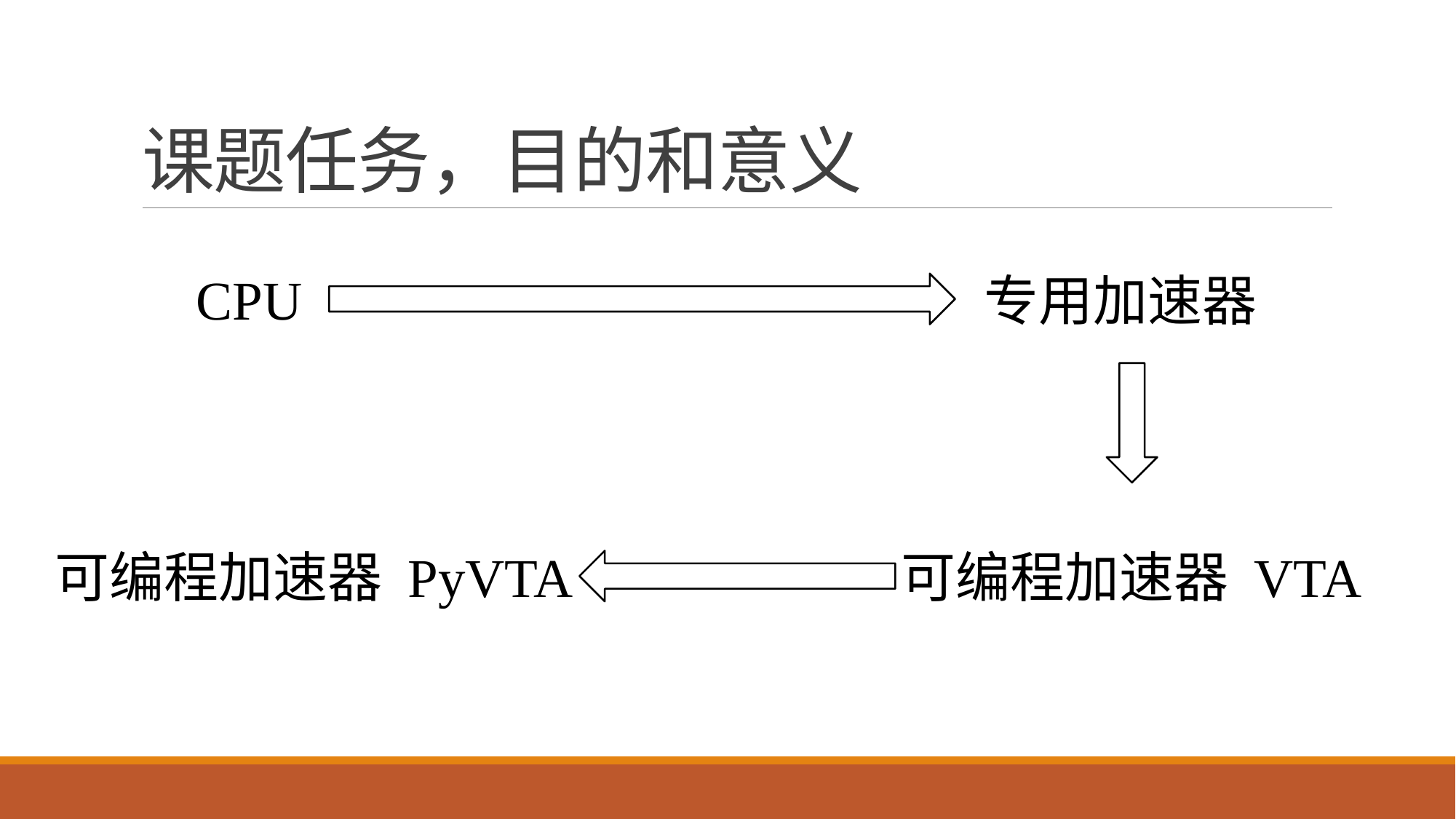

# 课题任务，目的和意义
CPU
专用加速器

可编程加速器 PyVTA
可编程加速器 VTA